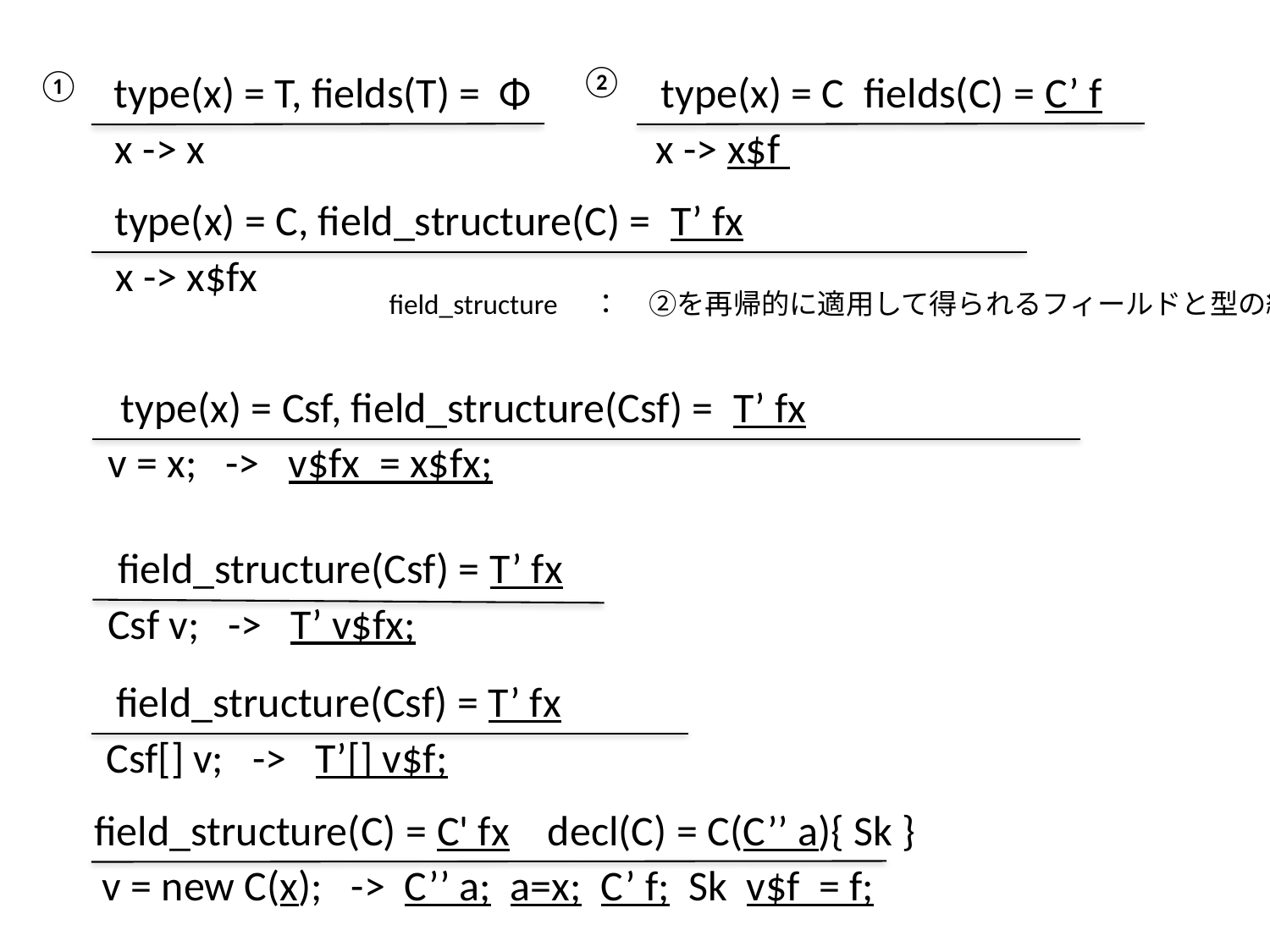

②
①
type(x) = C  fields(C) = C’ f
type(x) = T, fields(T) =  Φ
x -> x$f
x -> x
type(x) = C, field_structure(C) =  T’ fx
x -> x$fx
field_structure　：　②を再帰的に適用して得られるフィールドと型の組
type(x) = Csf, field_structure(Csf) =  T’ fx
v = x;   ->   v$fx  = x$fx;
field_structure(Csf) = T’ fx
Csf v;   ->   T’ v$fx;
field_structure(Csf) = T’ fx
Csf[] v;   ->   T’[] v$f;
field_structure(C) = C' fx    decl(C) = C(C’’ a){ Sk }
v = new C(x);   ->  C’’ a;  a=x;  C’ f;  Sk  v$f  = f;